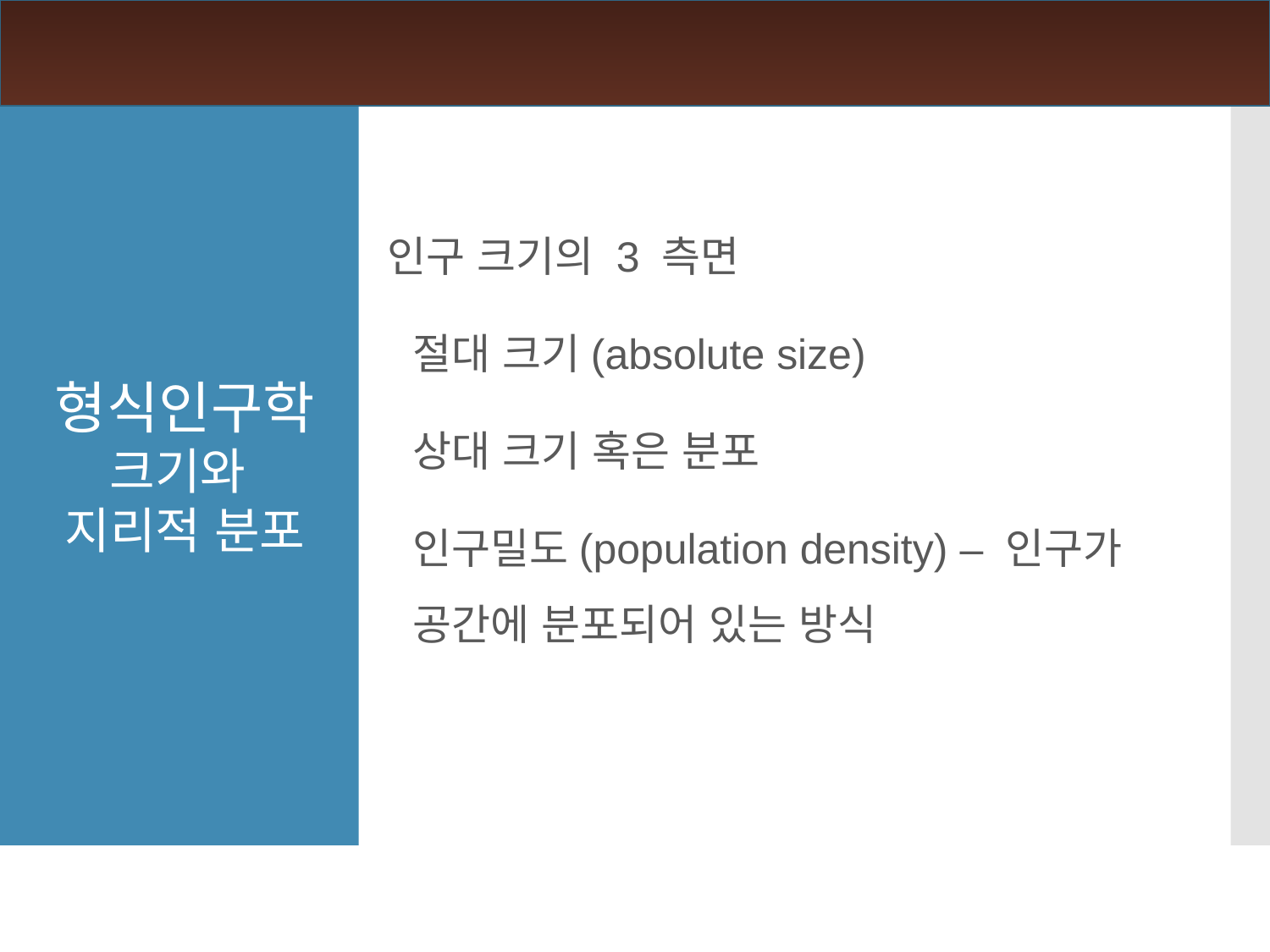

인구 크기의 3 측면
	절대 크기(absolute size)
	상대 크기 혹은 분포
	인구밀도(population density) – 인구가 공간에 분포되어 있는 방식

형식인구학
크기와
지리적 분포